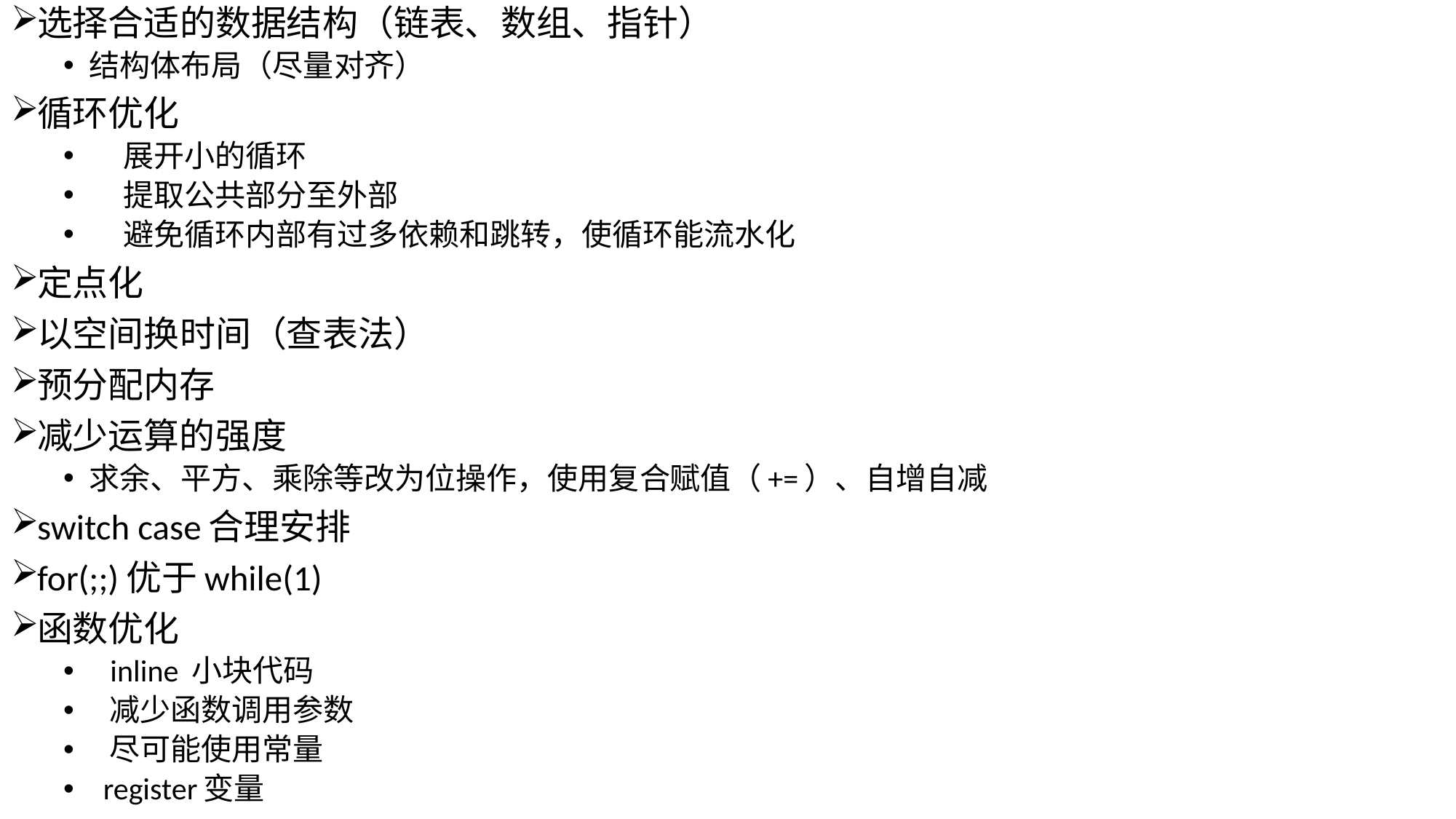

选择合适的数据结构（链表、数组、指针）
结构体布局（尽量对齐）
循环优化
    展开小的循环
    提取公共部分至外部
    避免循环内部有过多依赖和跳转，使循环能流水化
定点化
以空间换时间（查表法）
预分配内存
减少运算的强度
求余、平方、乘除等改为位操作，使用复合赋值（+=）、自增自减
switch case合理安排
for(;;)优于while(1)
函数优化
   inline 小块代码
  减少函数调用参数
  尽可能使用常量
  register变量